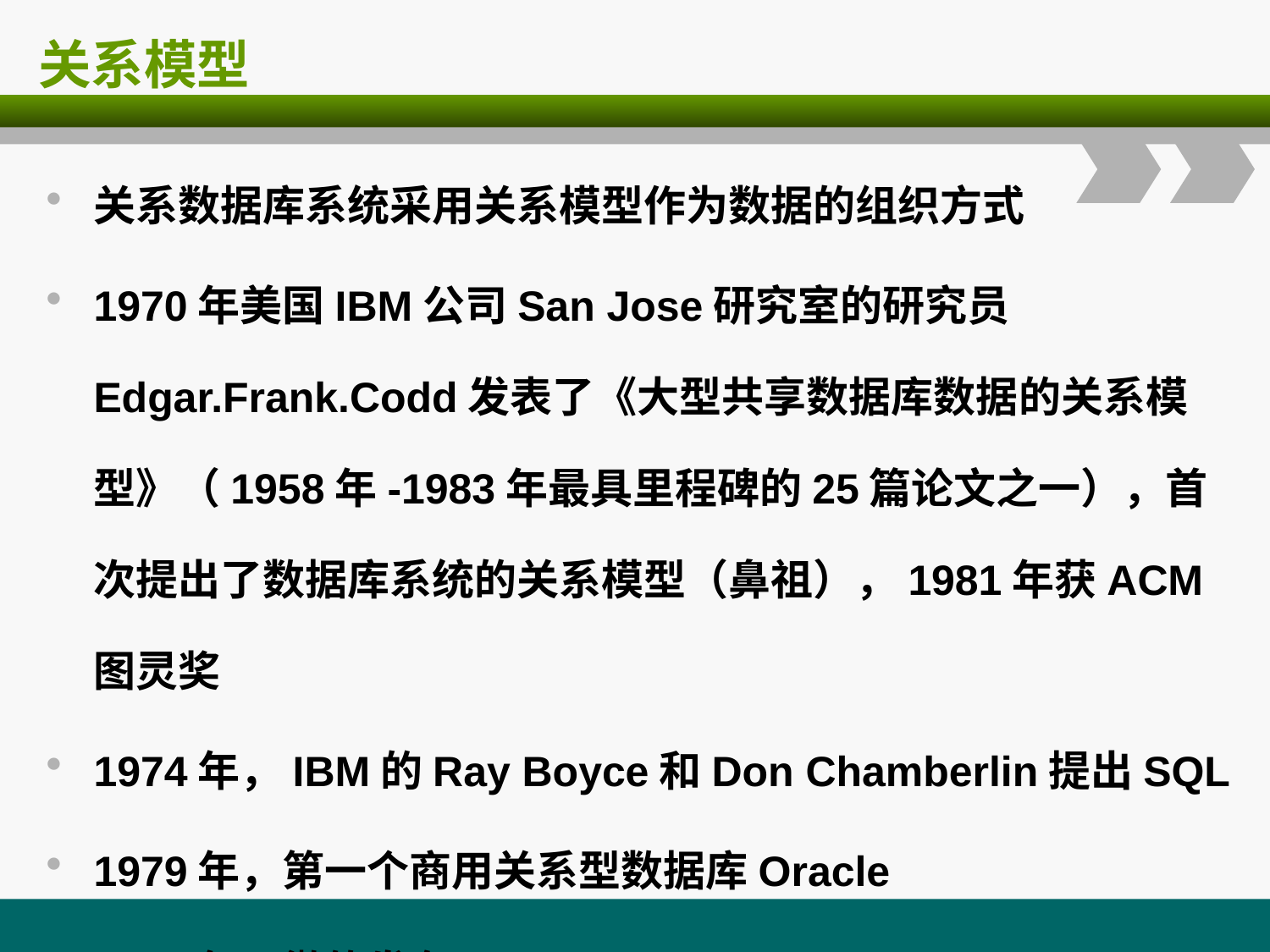

# 关系模型
关系数据库系统采用关系模型作为数据的组织方式
1970年美国IBM公司San Jose研究室的研究员Edgar.Frank.Codd发表了《大型共享数据库数据的关系模型》（1958年-1983年最具里程碑的25篇论文之一），首次提出了数据库系统的关系模型（鼻祖），1981年获ACM图灵奖
1974年，IBM的Ray Boyce和Don Chamberlin提出SQL
1979年，第一个商用关系型数据库Oracle
1989年，微软发布SQL server